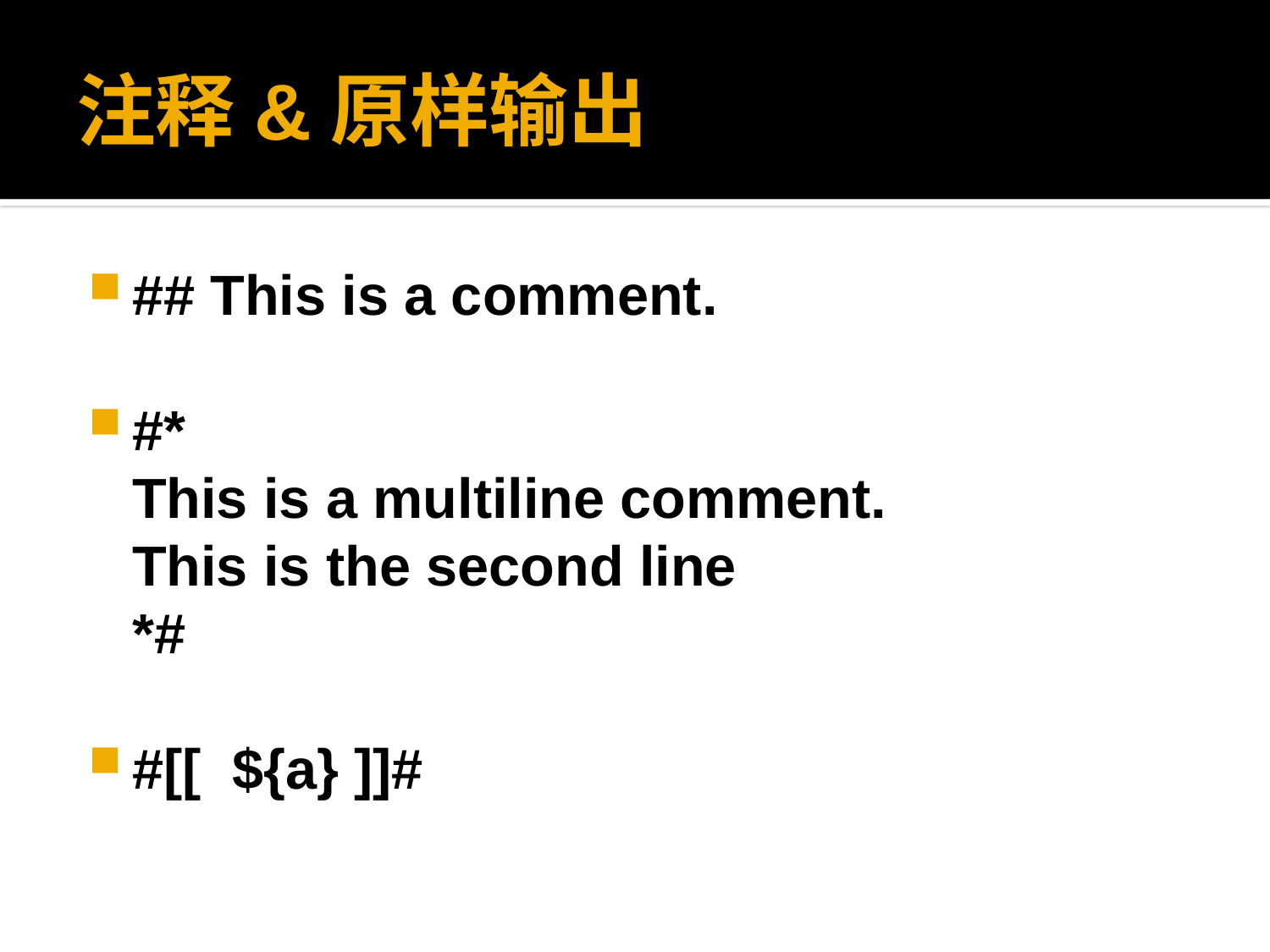

# 注释&原样输出
## This is a comment.

#*
This is a multiline comment.
This is the second line
*#

#[[  ${a} ]]#